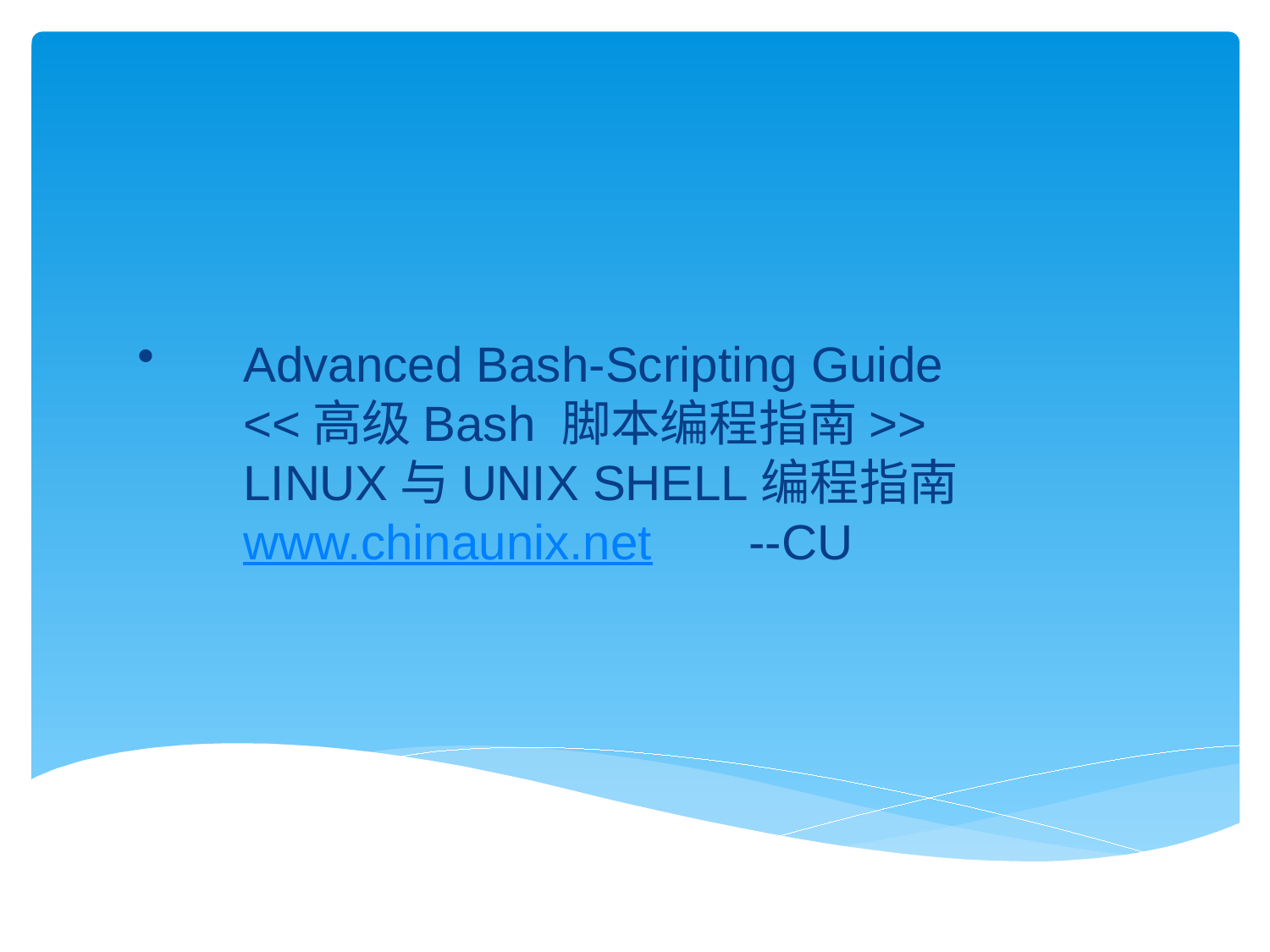

Advanced Bash-Scripting Guide
<<高级Bash 脚本编程指南>>
LINUX与UNIX SHELL编程指南
www.chinaunix.net       --CU